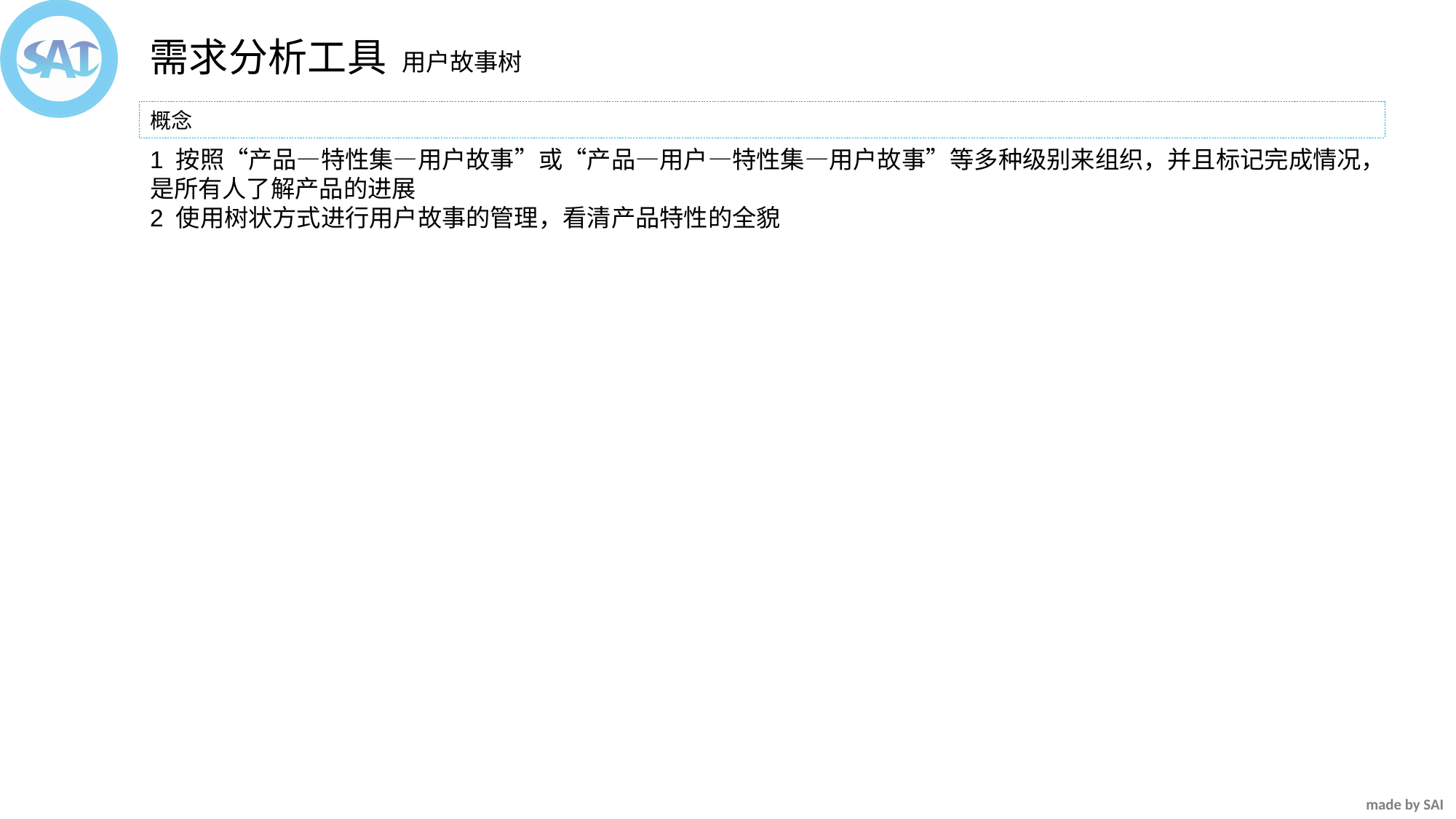

需求分析工具
用户故事树
概念
1 按照“产品—特性集—用户故事”或“产品—用户—特性集—用户故事”等多种级别来组织，并且标记完成情况，是所有人了解产品的进展
2 使用树状方式进行用户故事的管理，看清产品特性的全貌